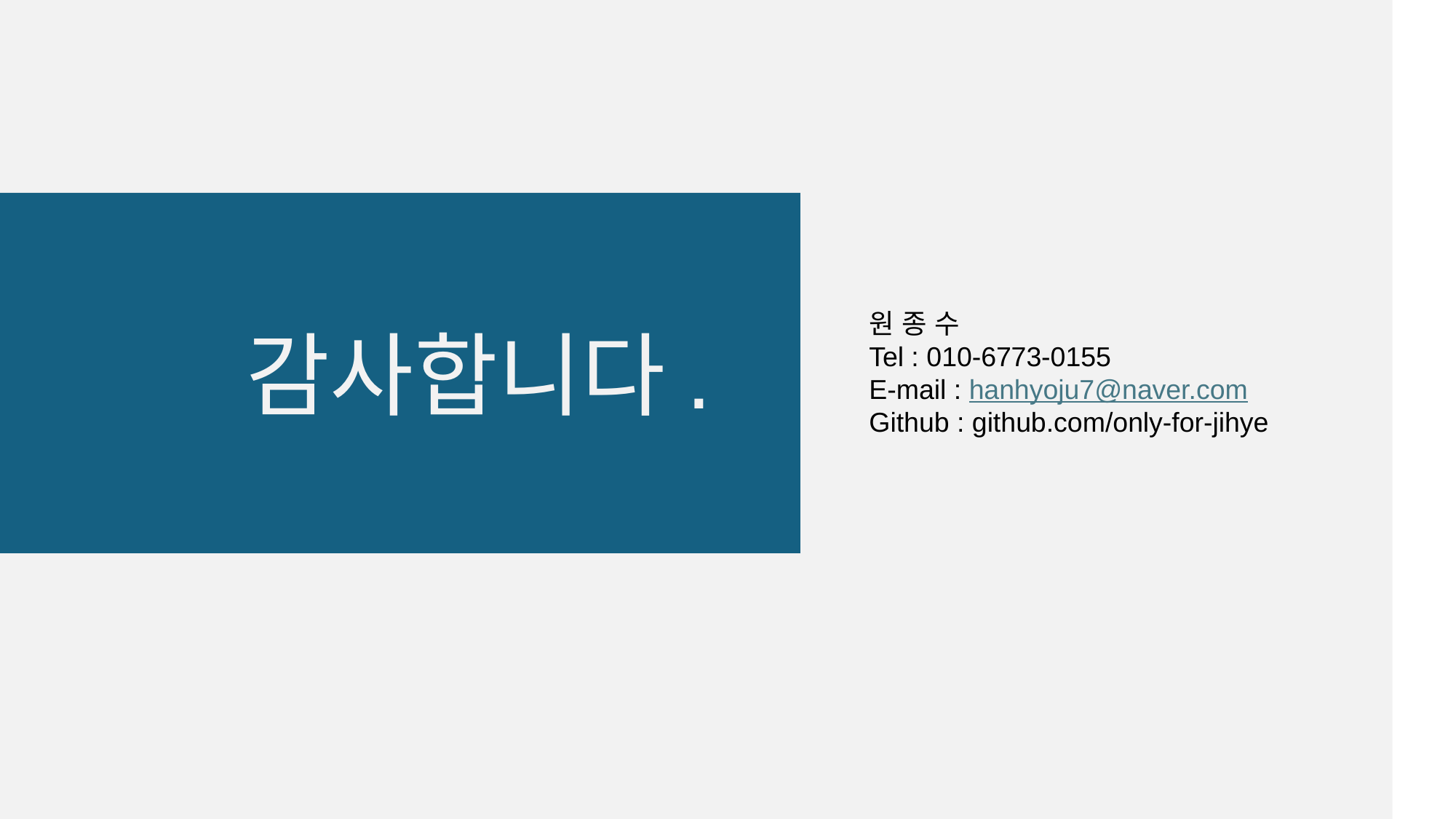

원 종 수
Tel : 010-6773-0155
E-mail : hanhyoju7@naver.com
Github : github.com/only-for-jihye
감사합니다.